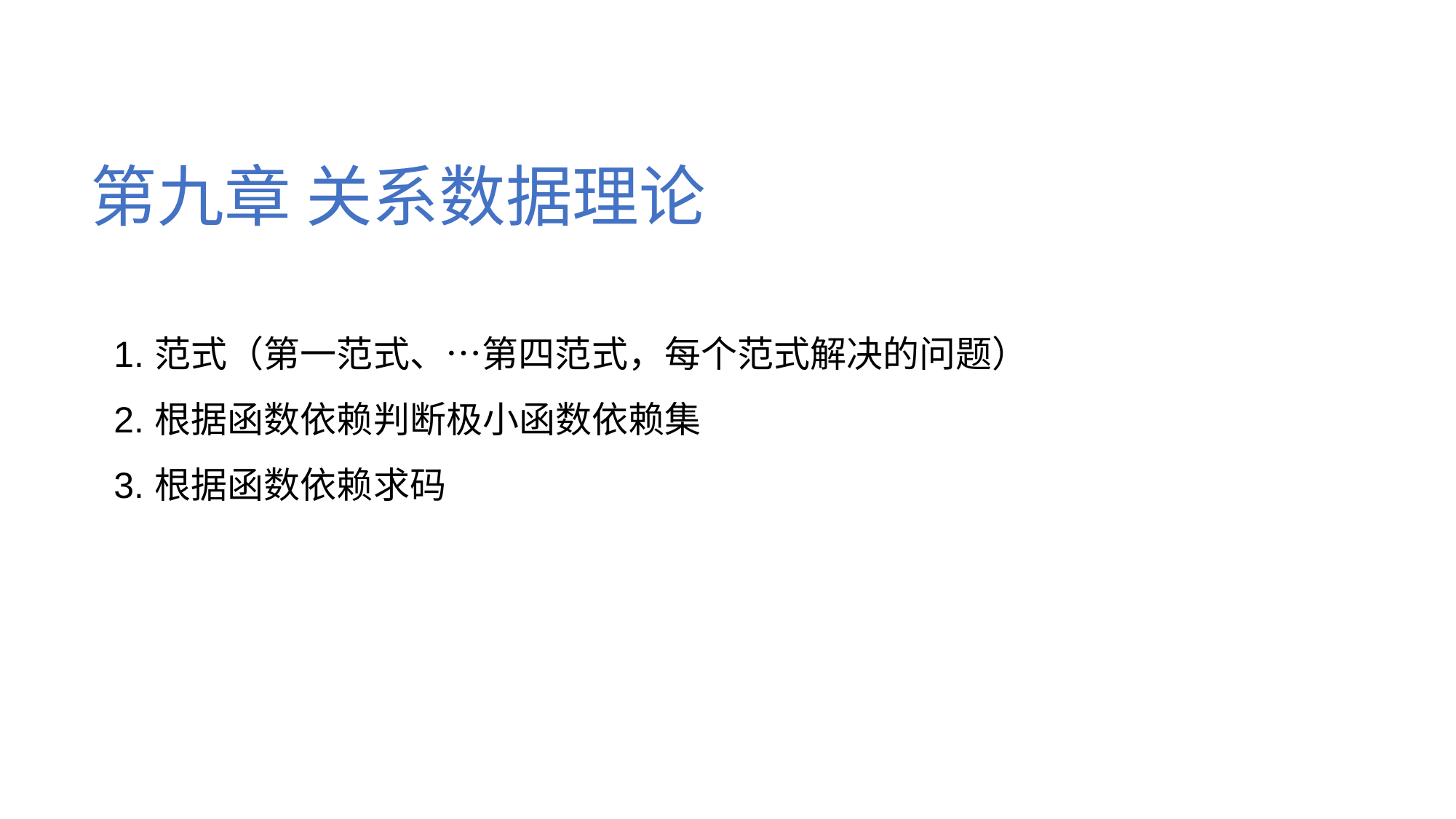

第九章 关系数据理论
范式（第一范式、…第四范式，每个范式解决的问题）
根据函数依赖判断极小函数依赖集
根据函数依赖求码